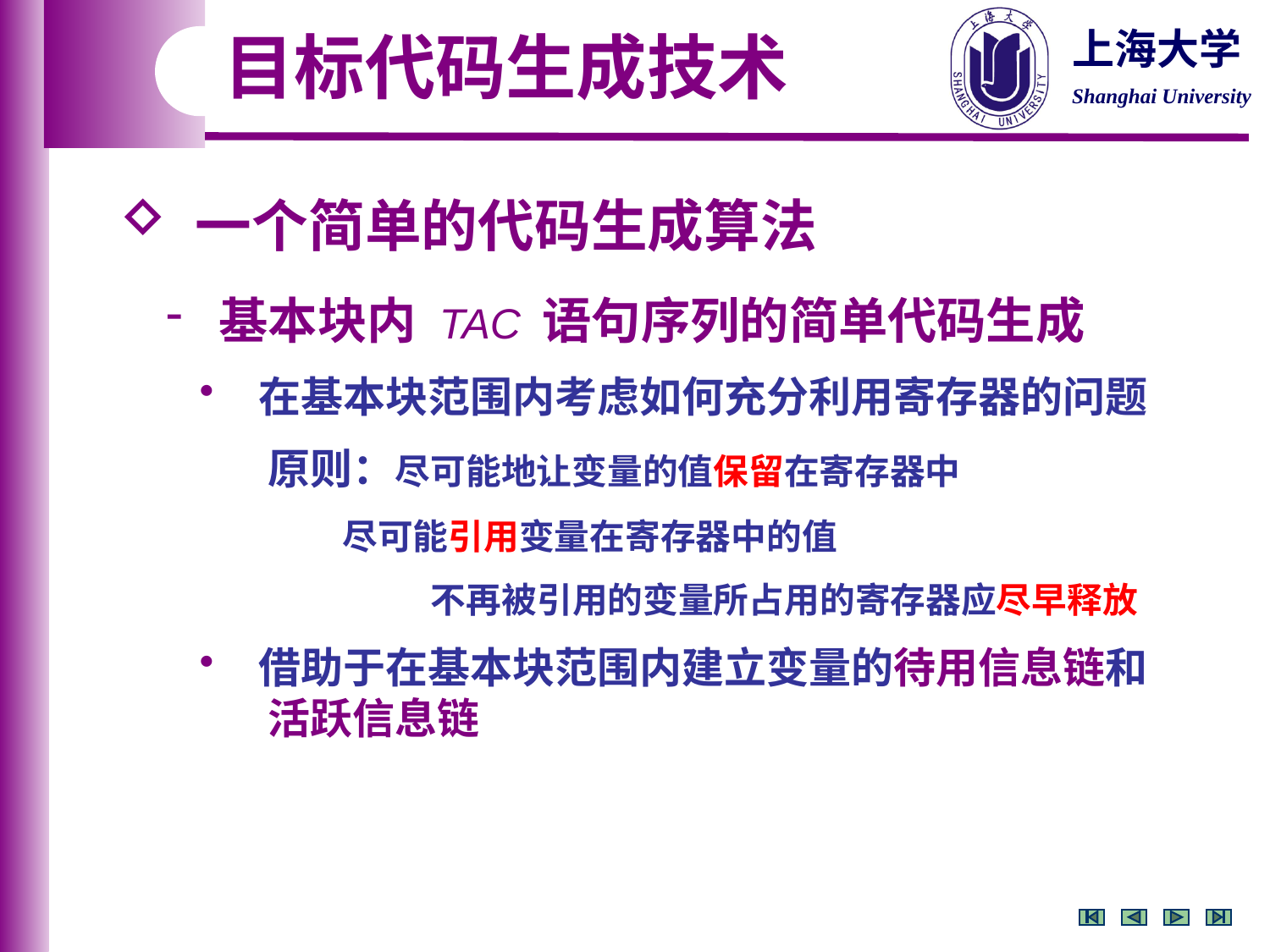

目标代码生成技术
 一个简单的代码生成算法
 基本块内 TAC 语句序列的简单代码生成

  在基本块范围内考虑如何充分利用寄存器的问题

   原则：尽可能地让变量的值保留在寄存器中

             尽可能引用变量在寄存器中的值

                        不再被引用的变量所占用的寄存器应尽早释放

  借助于在基本块范围内建立变量的待用信息链和
   活跃信息链